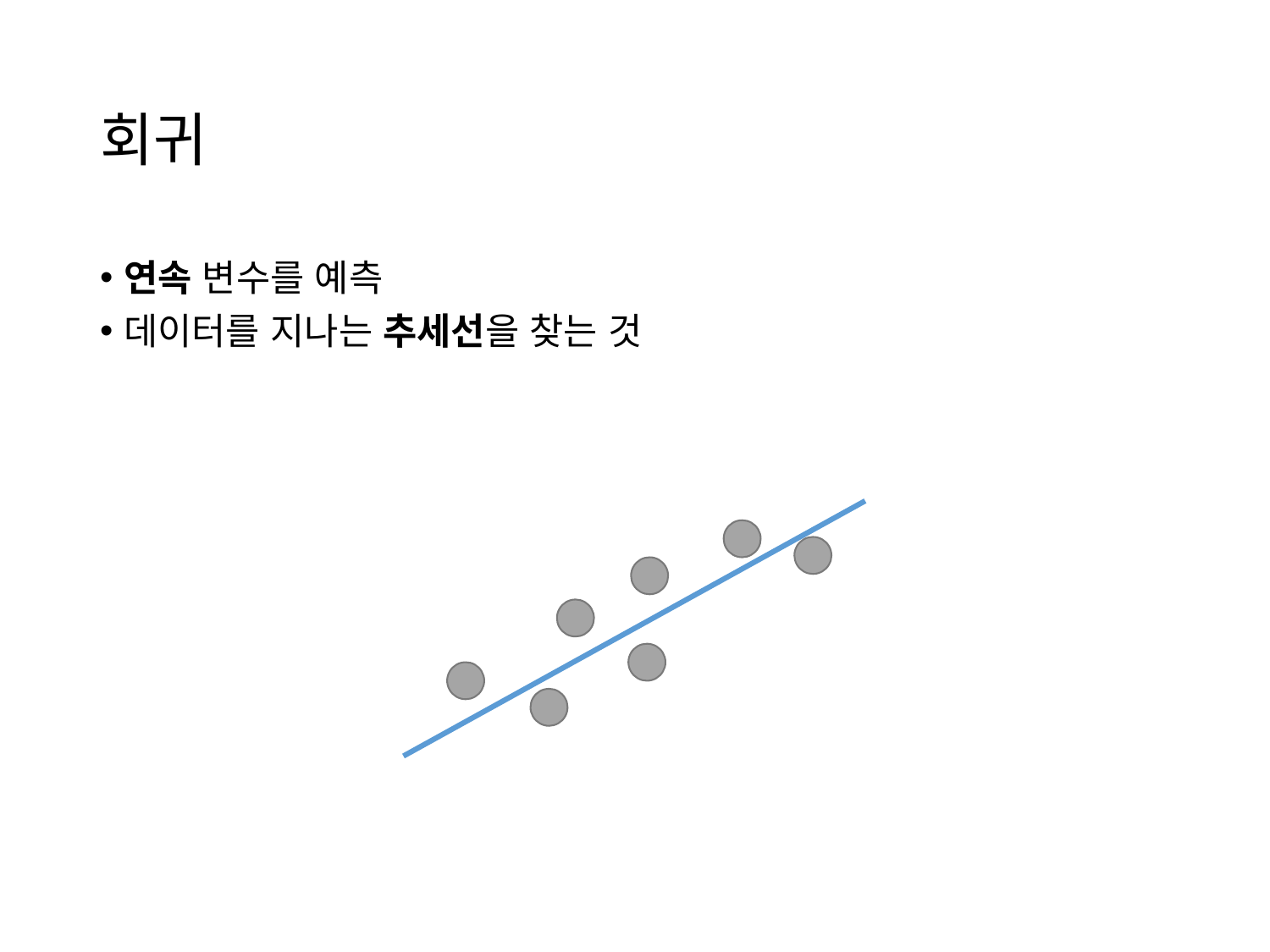

# 회귀
연속 변수를 예측
데이터를 지나는 추세선을 찾는 것